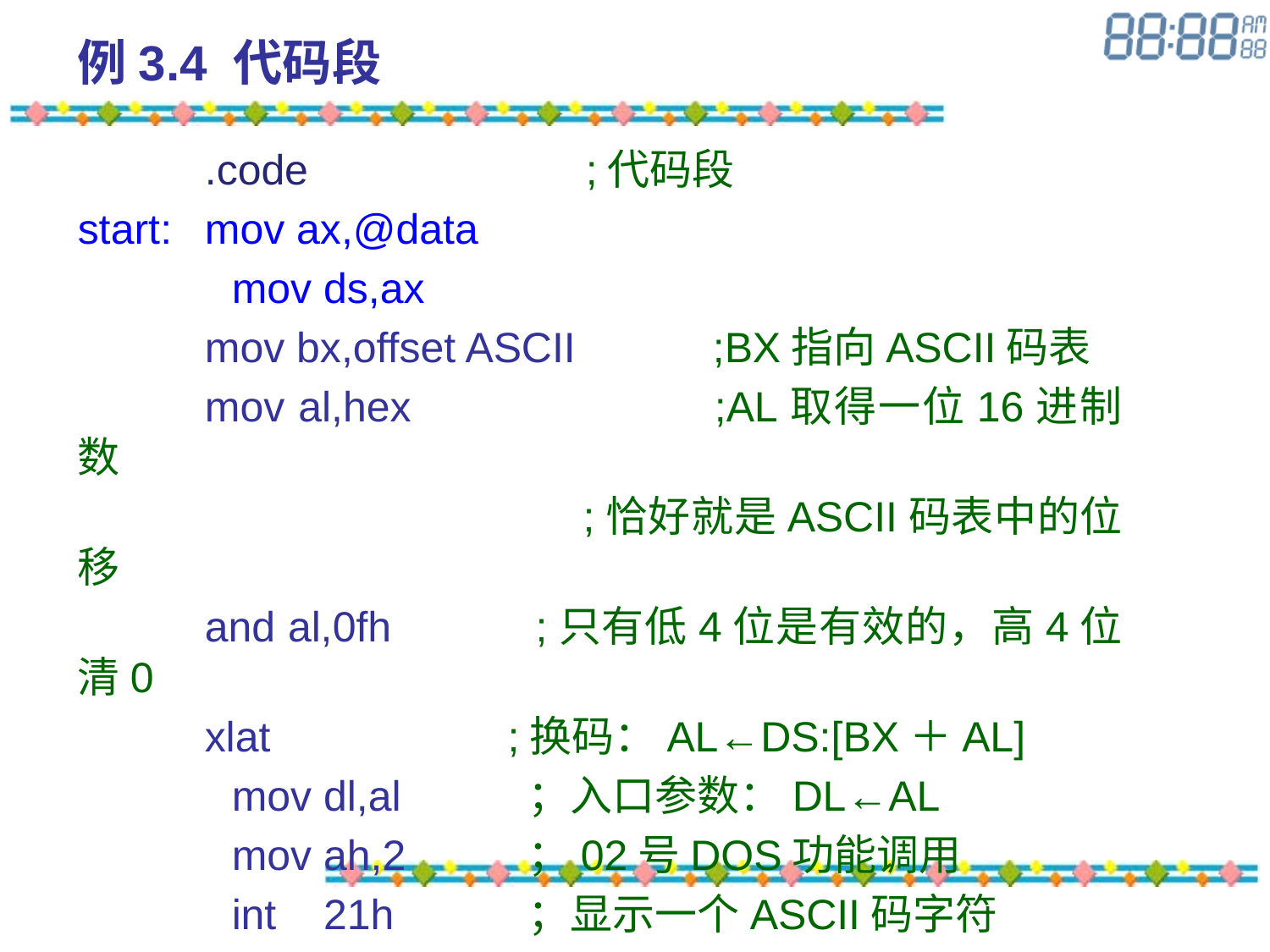

# 例3.4 代码段
	.code			;代码段
start:	mov ax,@data
             mov ds,ax
	mov bx,offset ASCII  	;BX指向ASCII码表
	mov al,hex			;AL取得一位16进制数
			          ;恰好就是ASCII码表中的位移
	and al,0fh	      ;只有低4位是有效的，高4位清0
	xlat                    ;换码：AL←DS:[BX＋AL]
             mov dl,al	     ；入口参数：DL←AL
             mov ah,2	     ；02号DOS功能调用
             int    21h	     ；显示一个ASCII码字符